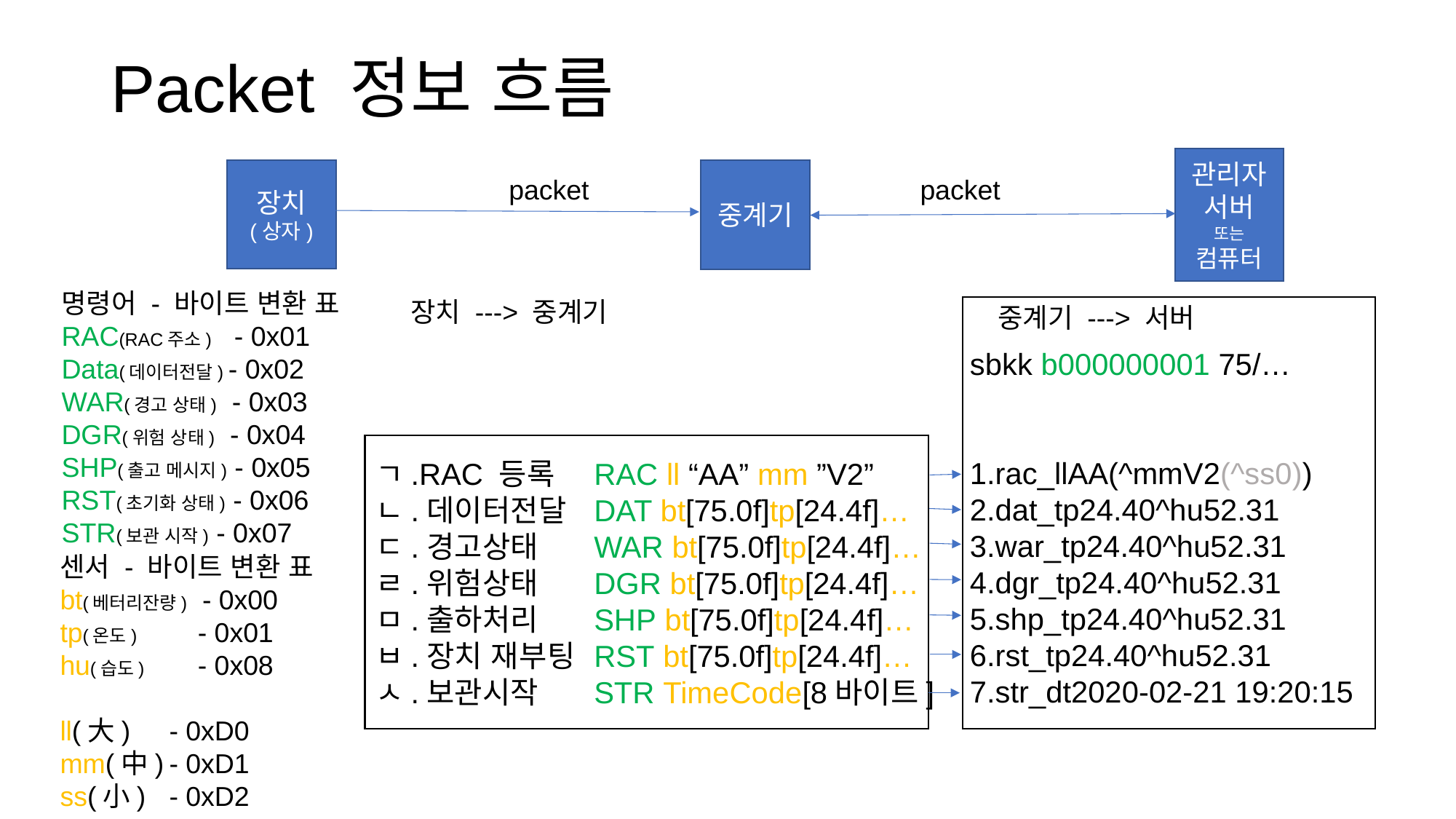

# Packet 정보 흐름
관리자 서버
또는
컴퓨터
장치
(상자)
중계기
packet
packet
명령어 - 바이트 변환 표
RAC(RAC주소)   - 0x01
Data(데이터전달) - 0x02
WAR(경고 상태)  - 0x03
DGR(위험 상태)  - 0x04
SHP(출고 메시지) - 0x05
RST(초기화 상태) - 0x06
STR(보관 시작) - 0x07

장치 ---> 중계기
중계기 ---> 서버

sbkk b000000001 75/…

1.rac_llAA(^mmV2(^ss0)) 2.dat_tp24.40^hu52.31
3.war_tp24.40^hu52.31
4.dgr_tp24.40^hu52.31
5.shp_tp24.40^hu52.31
6.rst_tp24.40^hu52.31
7.str_dt2020-02-21 19:20:15

ㄱ.RAC 등록	RAC ll “AA” mm ”V2”
ㄴ.데이터전달	DAT bt[75.0f]tp[24.4f]…
ㄷ.경고상태	WAR bt[75.0f]tp[24.4f]…
ㄹ.위험상태	DGR bt[75.0f]tp[24.4f]…
ㅁ.출하처리	SHP bt[75.0f]tp[24.4f]…
ㅂ.장치 재부팅 	RST bt[75.0f]tp[24.4f]…
ㅅ.보관시작	STR TimeCode[8바이트]
센서 - 바이트 변환 표
bt(베터리잔량)  - 0x00
tp(온도)        - 0x01
hu(습도)       - 0x08

ll(大)	- 0xD0
mm(中)	- 0xD1
ss(小)	- 0xD2